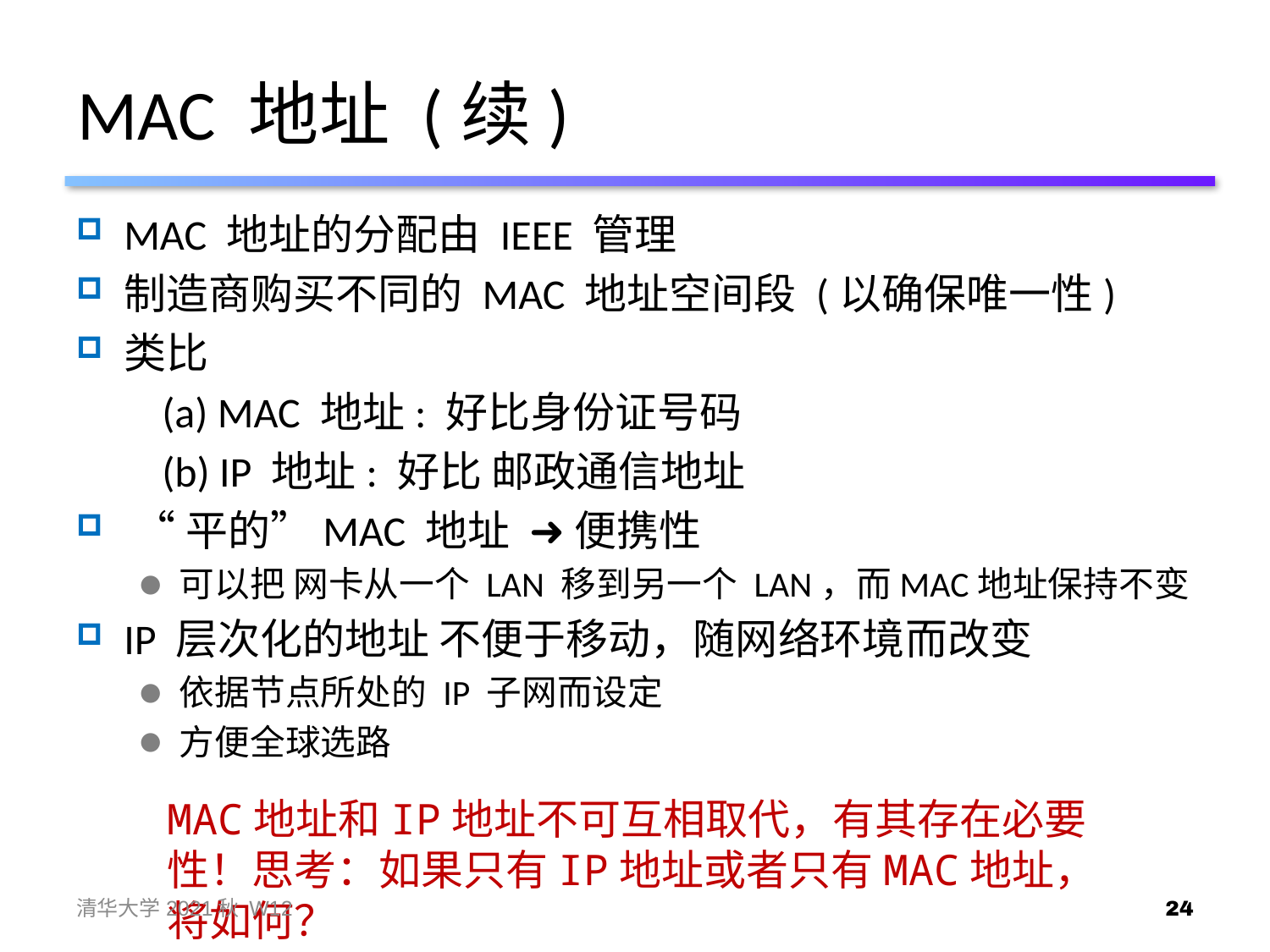

# MAC 地址 (续)
MAC 地址的分配由 IEEE 管理
制造商购买不同的 MAC 地址空间段 (以确保唯一性)
类比
         (a) MAC 地址: 好比身份证号码
         (b) IP 地址: 好比 邮政通信地址
 “平的”MAC 地址  ➜ 便携性
可以把 网卡从一个 LAN 移到另一个 LAN，而MAC地址保持不变
IP 层次化的地址 不便于移动，随网络环境而改变
依据节点所处的 IP 子网而设定
方便全球选路
MAC地址和IP地址不可互相取代，有其存在必要性！思考：如果只有IP地址或者只有MAC地址，将如何？
清华大学2021秋 W12
24